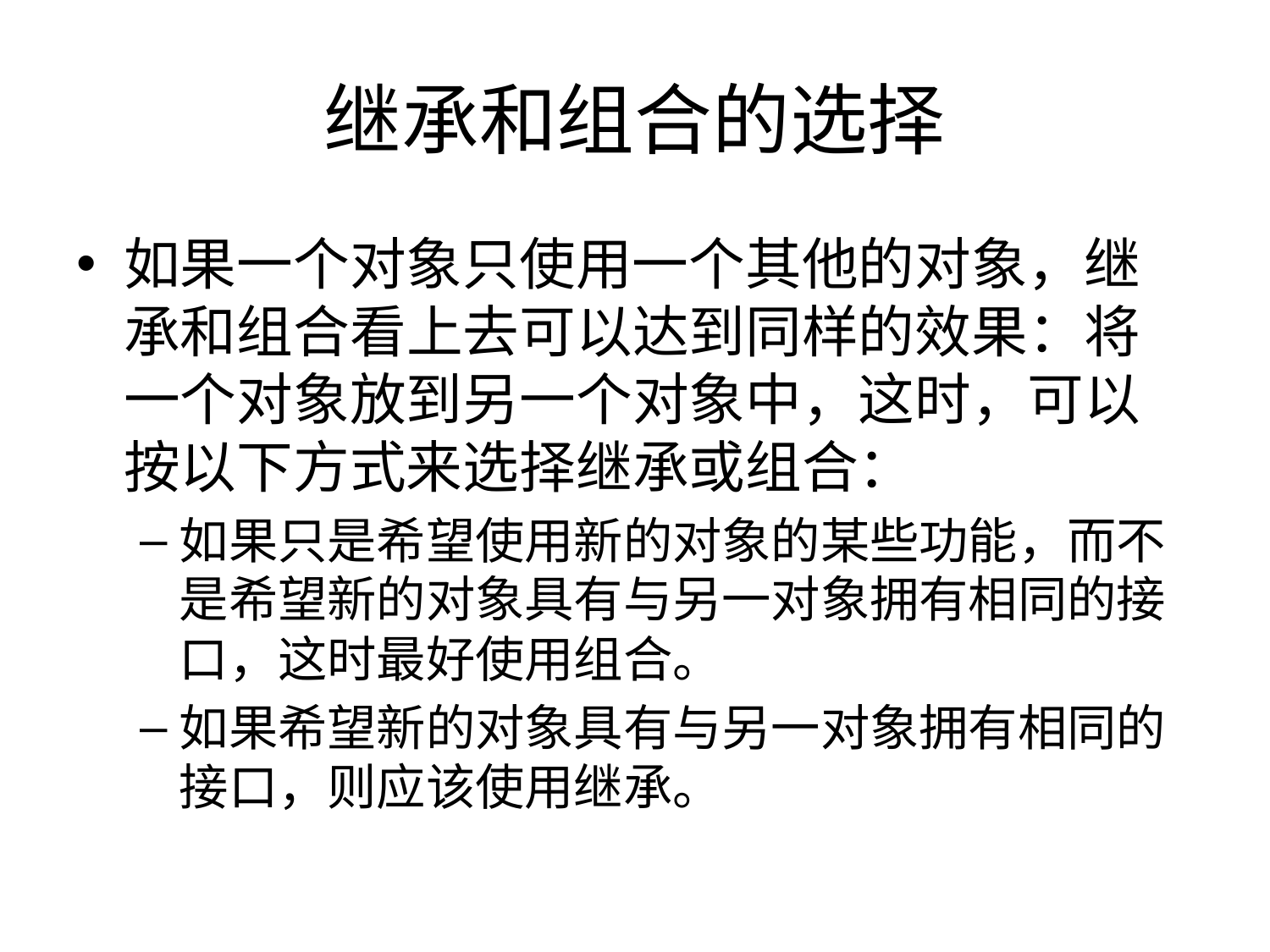

# 继承和组合的选择
如果一个对象只使用一个其他的对象，继承和组合看上去可以达到同样的效果：将一个对象放到另一个对象中，这时，可以按以下方式来选择继承或组合：
如果只是希望使用新的对象的某些功能，而不是希望新的对象具有与另一对象拥有相同的接口，这时最好使用组合。
如果希望新的对象具有与另一对象拥有相同的接口，则应该使用继承。